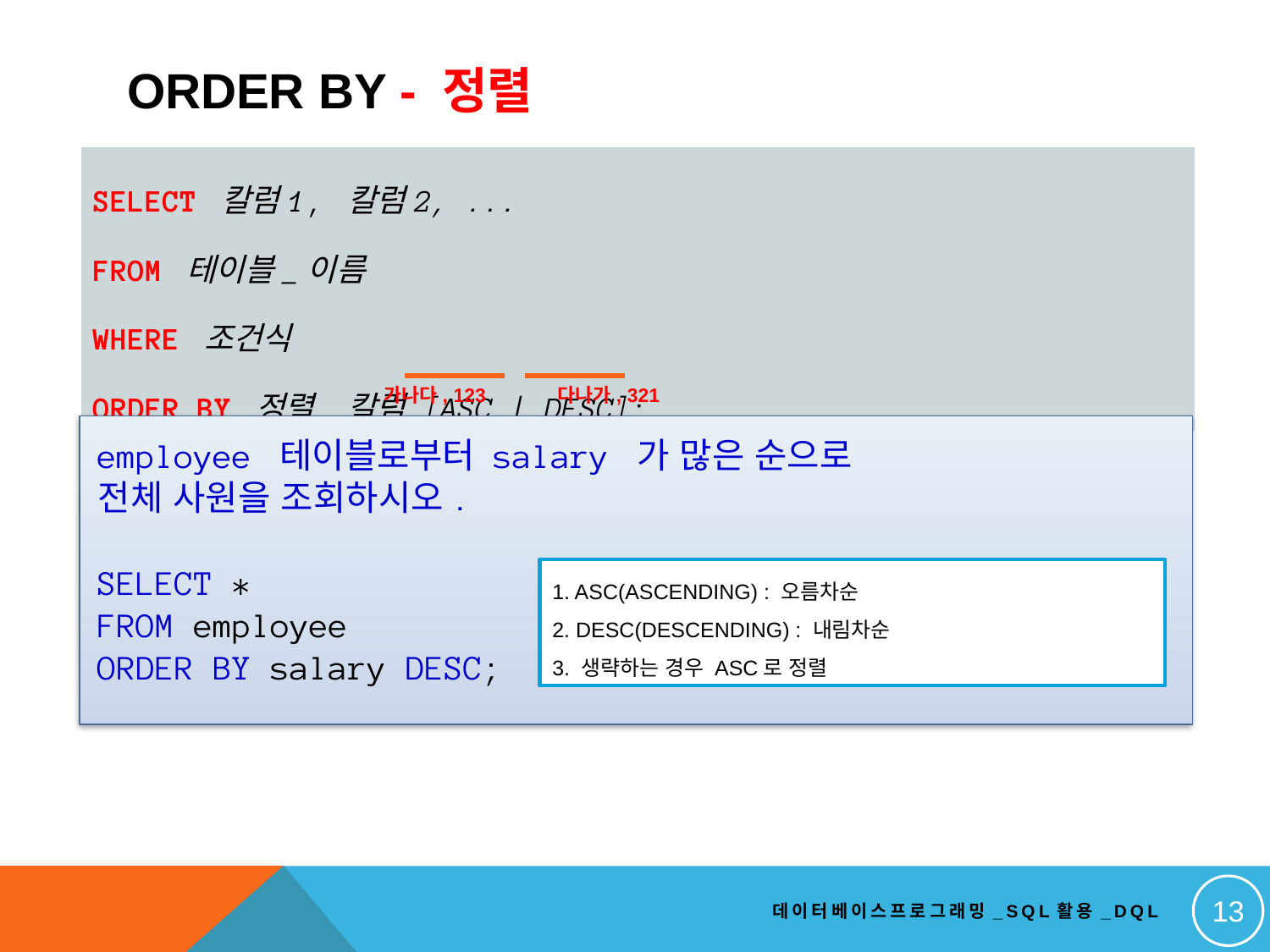

# ORDER BY - 정렬
| SELECT 칼럼1, 칼럼2, ... FROM 테이블\_이름 WHERE 조건식 ORDER BY 정렬\_칼럼 [ASC | DESC]; |
| --- |
가나다, 123
다나가, 321

employee 테이블로부터 salary 가 많은 순으로
전체 사원을 조회하시오.

SELECT *
FROM employee
ORDER BY salary DESC;
1. ASC(ASCENDING) : 오름차순
2. DESC(DESCENDING) : 내림차순
3. 생략하는 경우 ASC로 정렬
13
데이터베이스프로그래밍_SQL활용_DQL